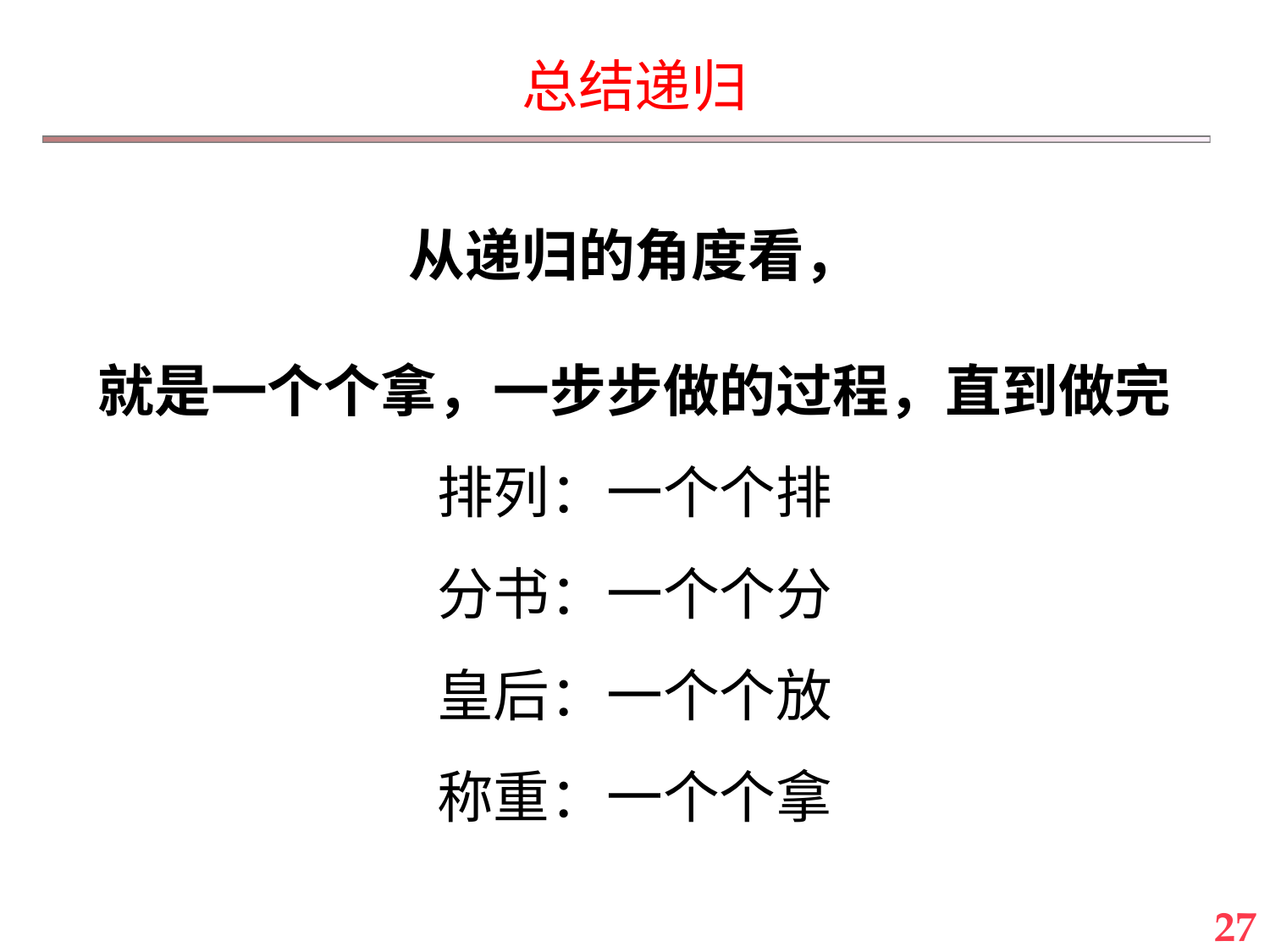

# 总结递归
从递归的角度看，
就是一个个拿，一步步做的过程，直到做完
排列：一个个排
分书：一个个分
皇后：一个个放
称重：一个个拿